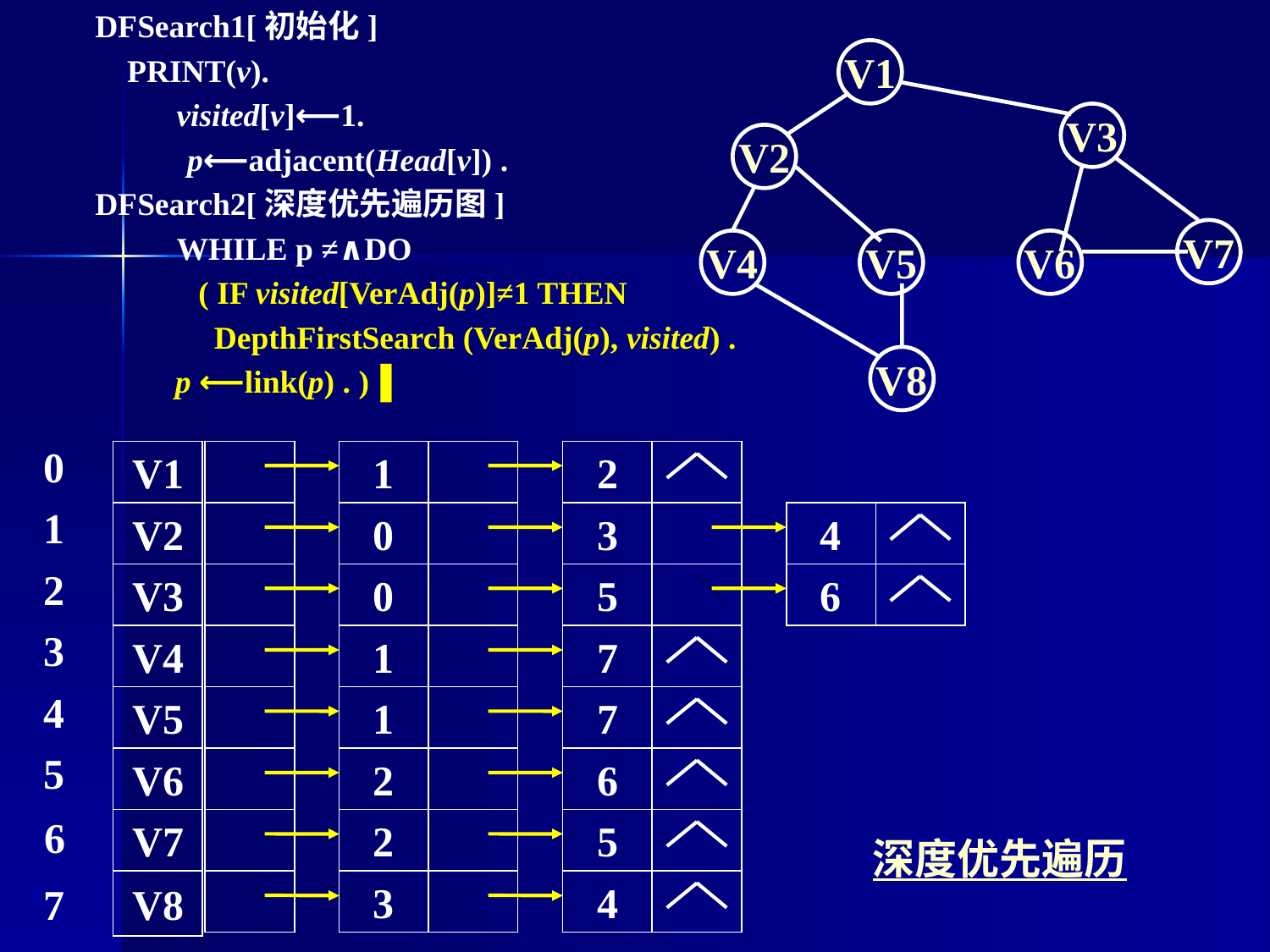

DFSearch1[初始化]
    PRINT(v).
	visited[v]⟵1.
  	p⟵adjacent(Head[v]) .
DFSearch2[深度优先遍历图]
	WHILE p ≠∧DO
		 ( IF visited[VerAdj(p)]≠1 THEN
　　	　　DepthFirstSearch (VerAdj(p), visited) .
 	    p ⟵link(p) . )▐
V1

V3
V2

V7
V4
V5
V6

V8
0
V1

1

2

1
V2

0

3

4

2
V3

0

5

6

3
V4

1

7

4
V5

1

7

5
V6

2

6

V7

2

5

6

3

4

V8
7

深度优先遍历